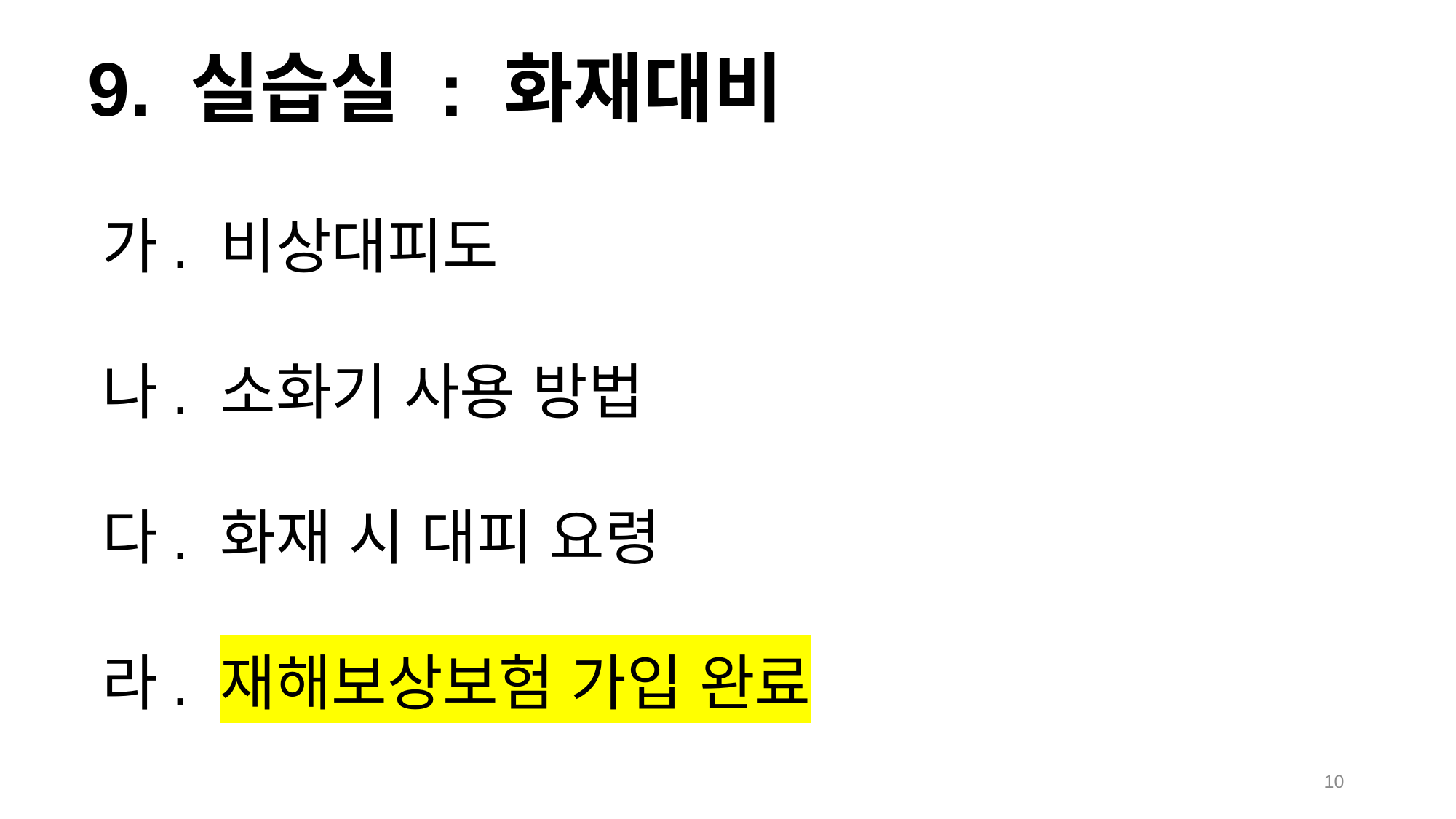

9. 실습실 : 화재대비
가. 비상대피도
나. 소화기 사용 방법
다. 화재 시 대피 요령
라. 재해보상보험 가입 완료
10